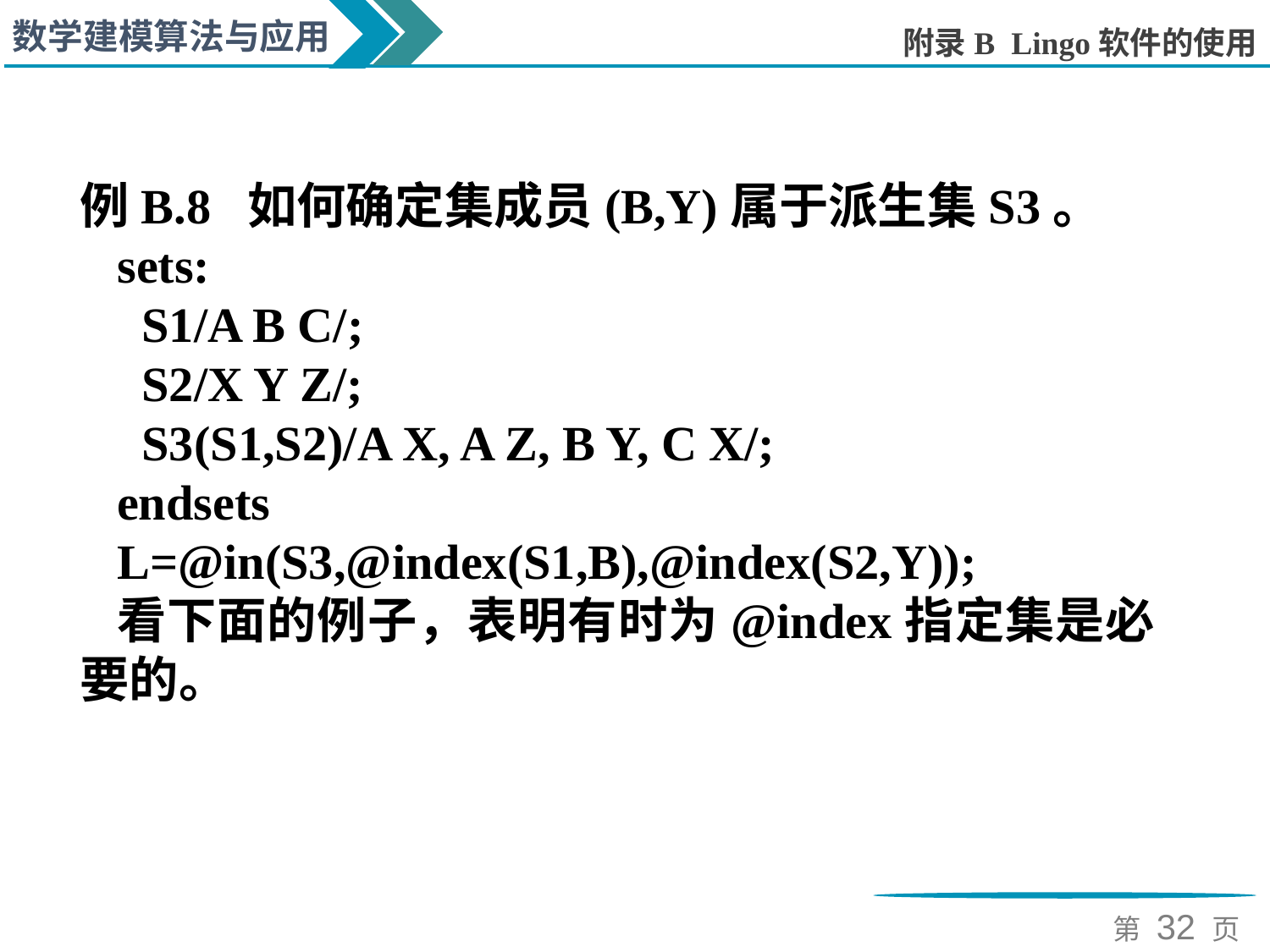

例B.8  如何确定集成员(B,Y)属于派生集S3。
sets:
  S1/A B C/;
  S2/X Y Z/;
  S3(S1,S2)/A X, A Z, B Y, C X/;
endsets
L=@in(S3,@index(S1,B),@index(S2,Y));
看下面的例子，表明有时为@index指定集是必要的。